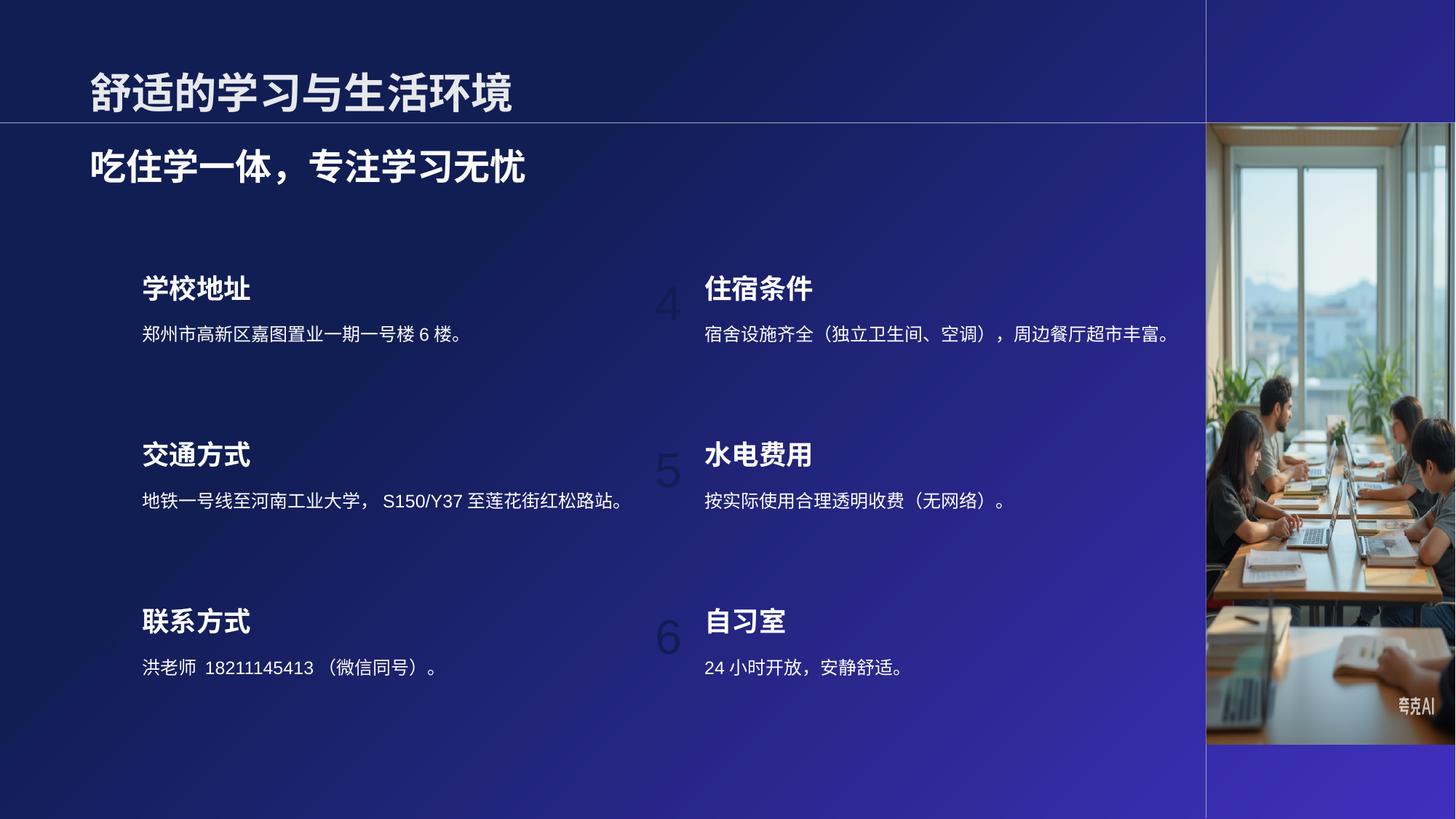

吃住学一体，专注学习无忧
学校地址
1
郑州市高新区嘉图置业一期一号楼6楼。
住宿条件
4
宿舍设施齐全（独立卫生间、空调），周边餐厅超市丰富。
交通方式
2
地铁一号线至河南工业大学，S150/Y37至莲花街红松路站。
水电费用
5
按实际使用合理透明收费（无网络）。
联系方式
3
洪老师 18211145413（微信同号）。
自习室
6
24小时开放，安静舒适。
# 舒适的学习与生活环境